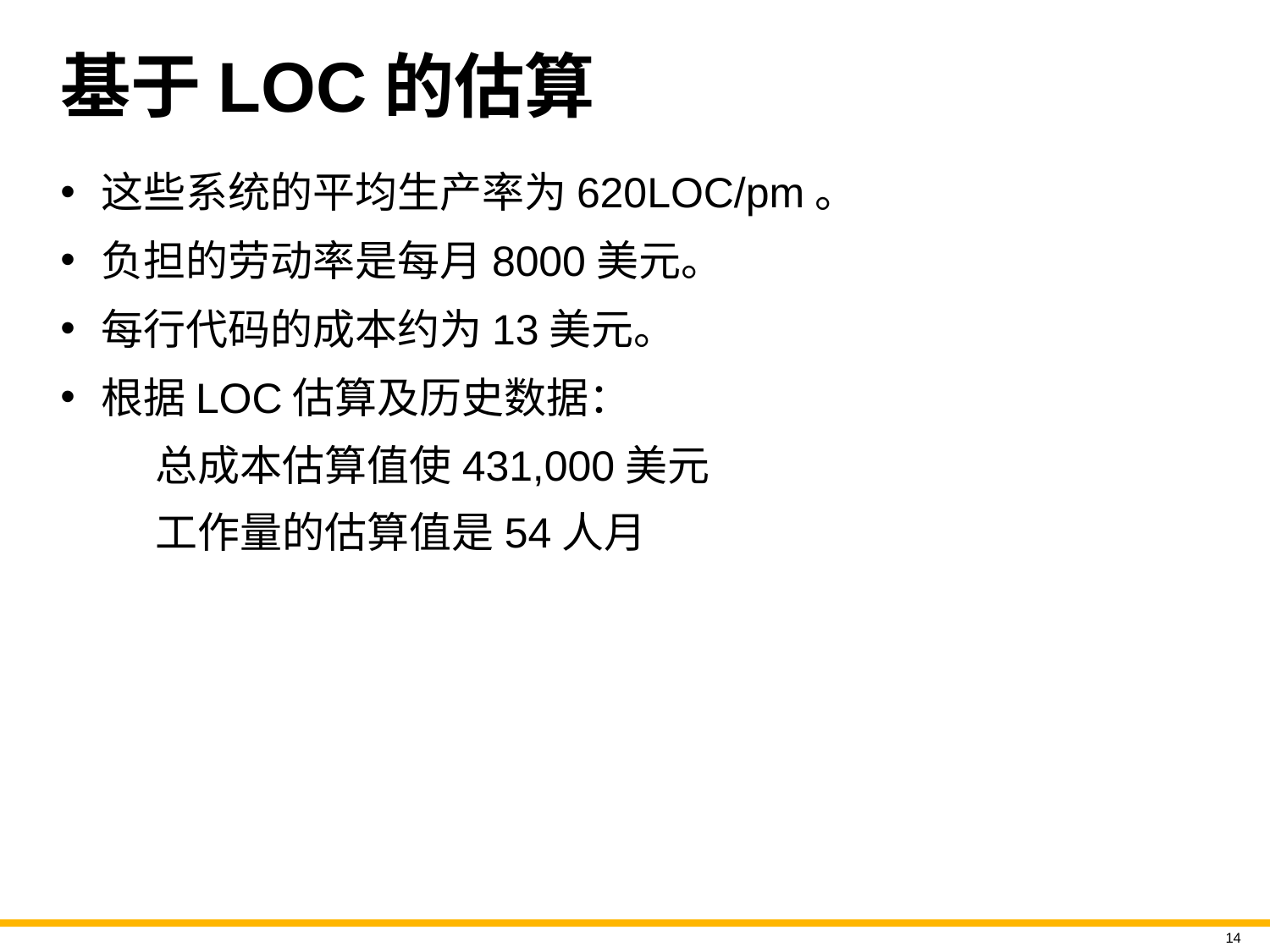

# 基于LOC的估算
这些系统的平均生产率为620LOC/pm。
负担的劳动率是每月8000美元。
每行代码的成本约为13美元。
根据LOC估算及历史数据：
总成本估算值使431,000美元
工作量的估算值是54人月
14